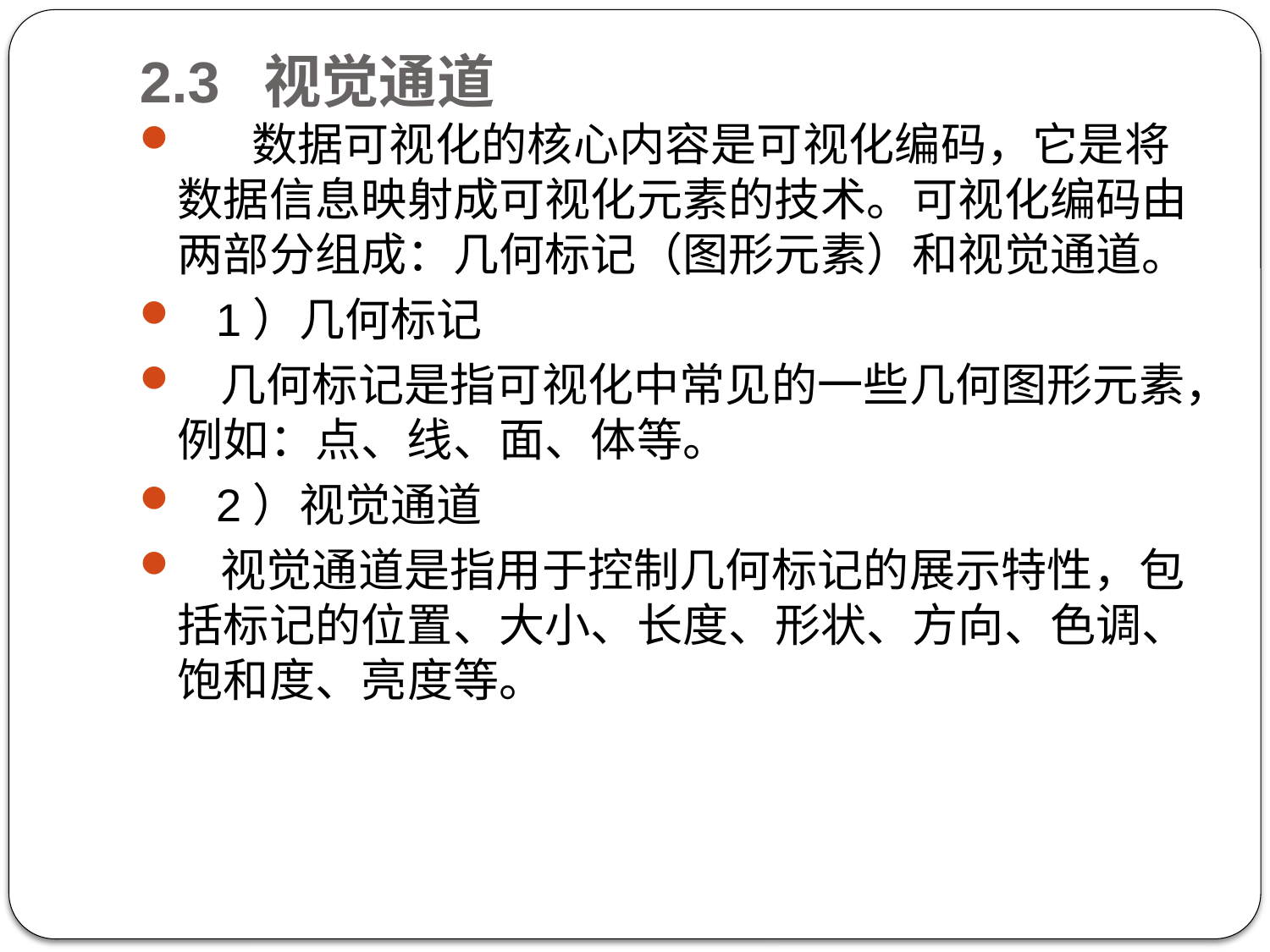

# 2.3  视觉通道
      数据可视化的核心内容是可视化编码，它是将数据信息映射成可视化元素的技术。可视化编码由两部分组成：几何标记（图形元素）和视觉通道。
   1）几何标记
   几何标记是指可视化中常见的一些几何图形元素，例如：点、线、面、体等。
   2）视觉通道
   视觉通道是指用于控制几何标记的展示特性，包括标记的位置、大小、长度、形状、方向、色调、饱和度、亮度等。